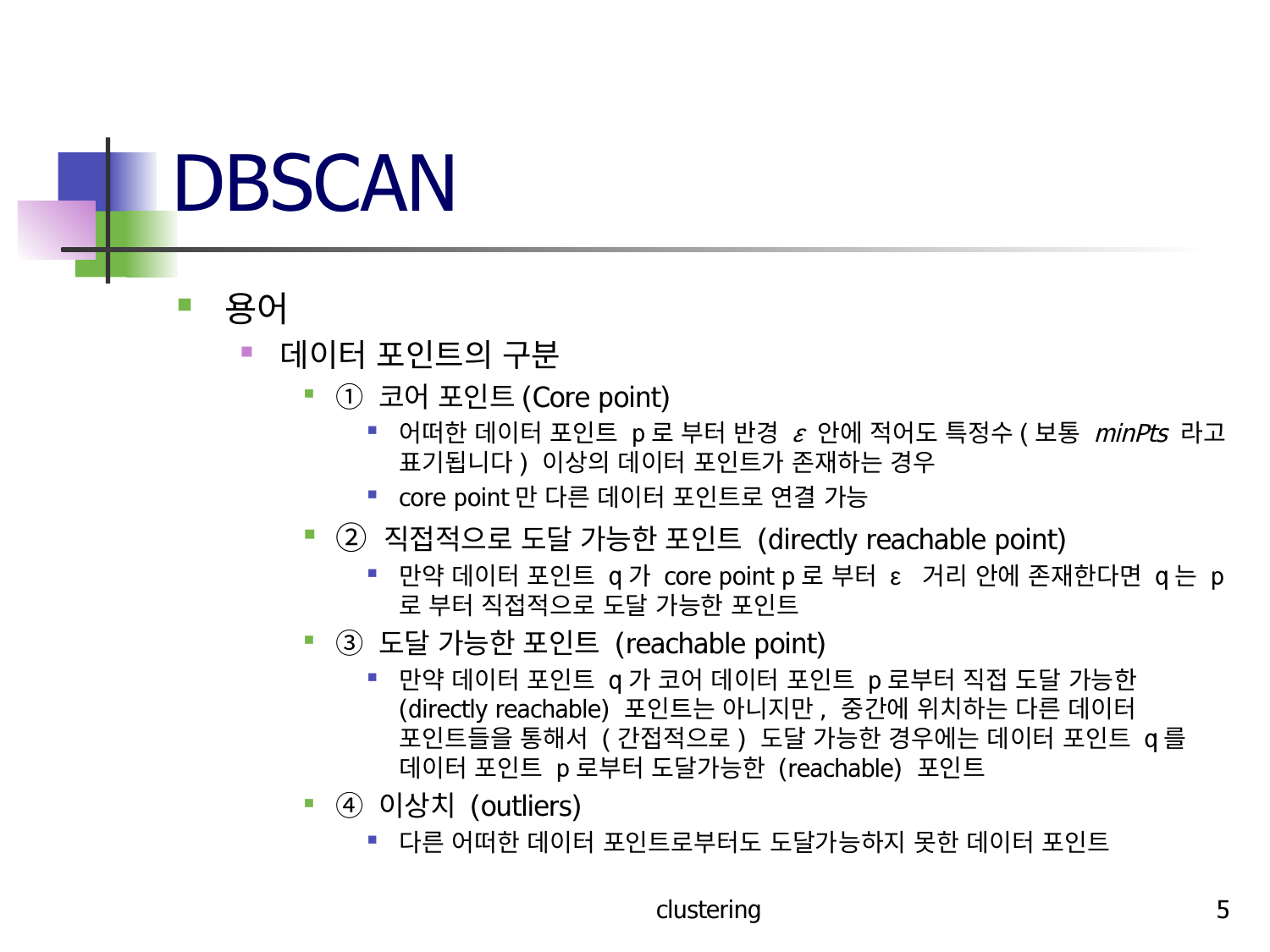

# DBSCAN
용어
데이터 포인트의 구분
① 코어 포인트(Core point)
어떠한 데이터 포인트 p로 부터 반경 ε 안에 적어도 특정수(보통 minPts 라고 표기됩니다) 이상의 데이터 포인트가 존재하는 경우
core point만 다른 데이터 포인트로 연결 가능
② 직접적으로 도달 가능한 포인트 (directly reachable point)
만약 데이터 포인트 q가 core point p로 부터 ε  거리 안에 존재한다면 q는 p로 부터 직접적으로 도달 가능한 포인트
③ 도달 가능한 포인트 (reachable point)
만약 데이터 포인트 q가 코어 데이터 포인트 p로부터 직접 도달 가능한 (directly reachable) 포인트는 아니지만, 중간에 위치하는 다른 데이터 포인트들을 통해서 (간접적으로) 도달 가능한 경우에는 데이터 포인트 q를 데이터 포인트 p로부터 도달가능한 (reachable) 포인트
④ 이상치 (outliers)
다른 어떠한 데이터 포인트로부터도 도달가능하지 못한 데이터 포인트
clustering
5